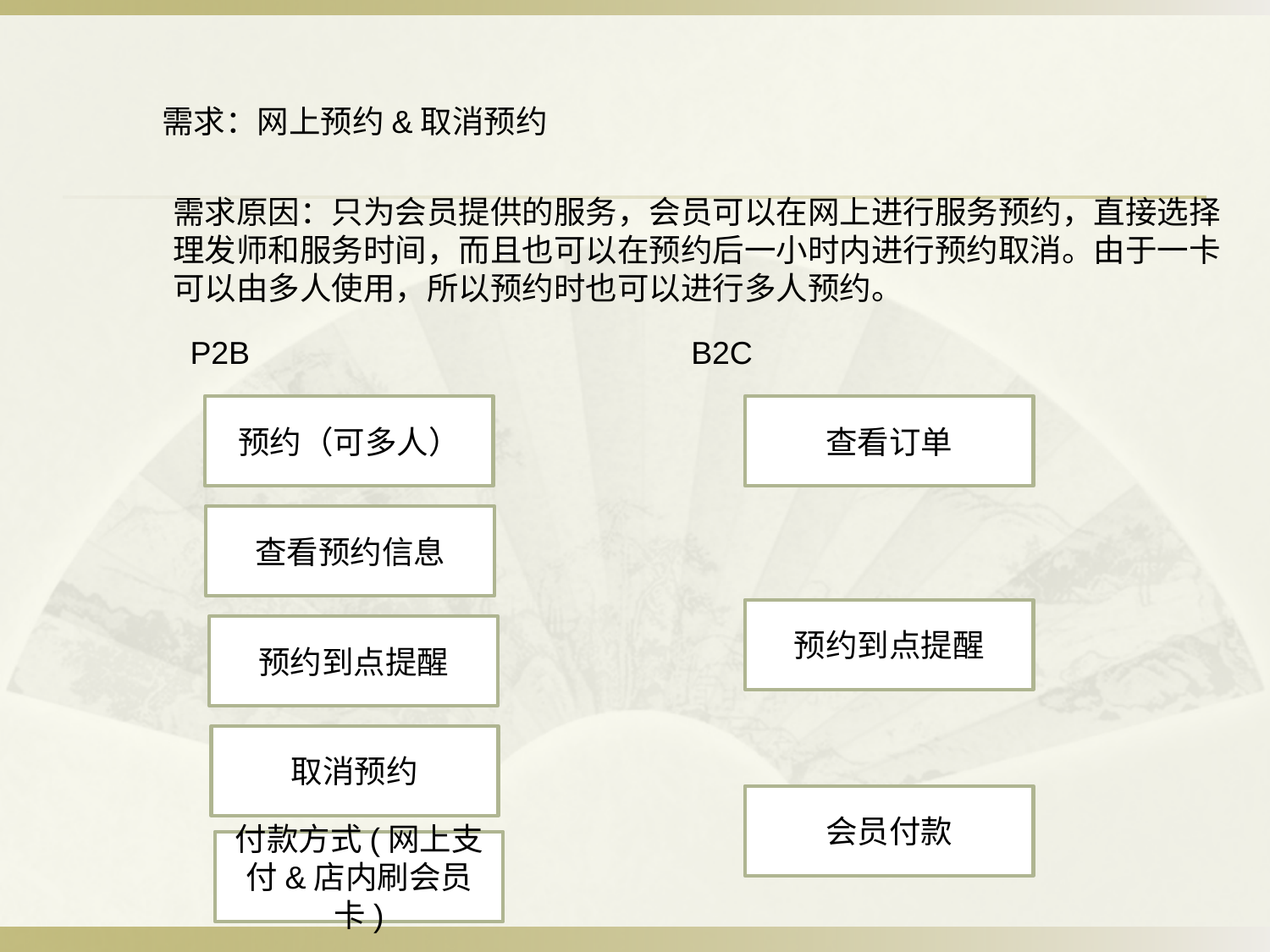

需求：网上预约&取消预约
需求原因：只为会员提供的服务，会员可以在网上进行服务预约，直接选择
理发师和服务时间，而且也可以在预约后一小时内进行预约取消。由于一卡
可以由多人使用，所以预约时也可以进行多人预约。
P2B
B2C
预约（可多人）
查看订单
查看预约信息
预约到点提醒
预约到点提醒
取消预约
会员付款
付款方式(网上支付&店内刷会员卡)